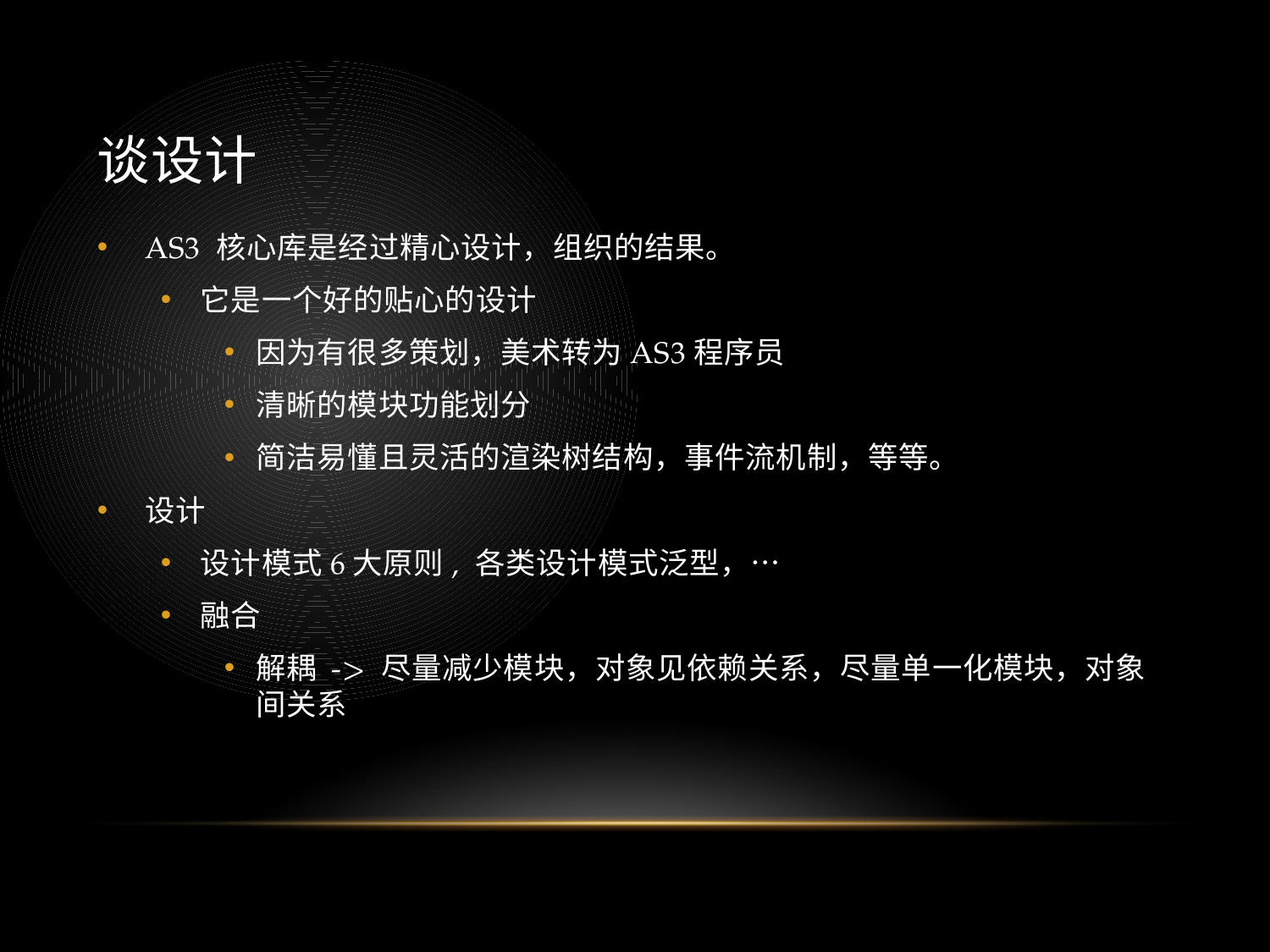

# 谈设计
AS3 核心库是经过精心设计，组织的结果。
它是一个好的贴心的设计
因为有很多策划，美术转为AS3程序员
清晰的模块功能划分
简洁易懂且灵活的渲染树结构，事件流机制，等等。
设计
设计模式6大原则, 各类设计模式泛型，…
融合
解耦 -> 尽量减少模块，对象见依赖关系，尽量单一化模块，对象间关系